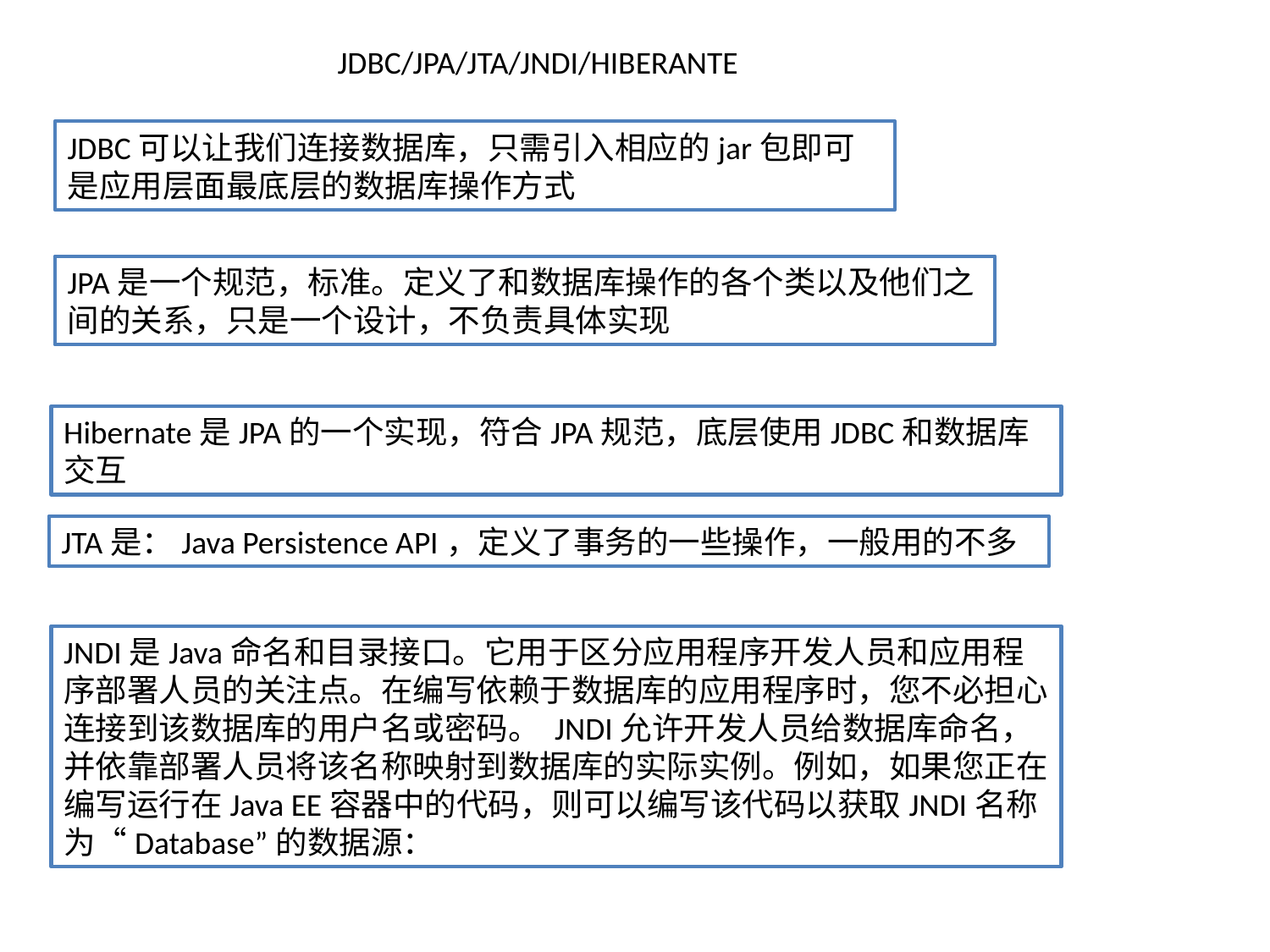

JDBC/JPA/JTA/JNDI/HIBERANTE
JDBC可以让我们连接数据库，只需引入相应的jar包即可
是应用层面最底层的数据库操作方式
JPA是一个规范，标准。定义了和数据库操作的各个类以及他们之间的关系，只是一个设计，不负责具体实现
Hibernate是JPA的一个实现，符合JPA规范，底层使用JDBC和数据库交互
JTA是：Java Persistence API，定义了事务的一些操作，一般用的不多
JNDI是Java命名和目录接口。它用于区分应用程序开发人员和应用程序部署人员的关注点。在编写依赖于数据库的应用程序时，您不必担心连接到该数据库的用户名或密码。 JNDI允许开发人员给数据库命名，并依靠部署人员将该名称映射到数据库的实际实例。例如，如果您正在编写运行在Java EE容器中的代码，则可以编写该代码以获取JNDI名称为“Database”的数据源：